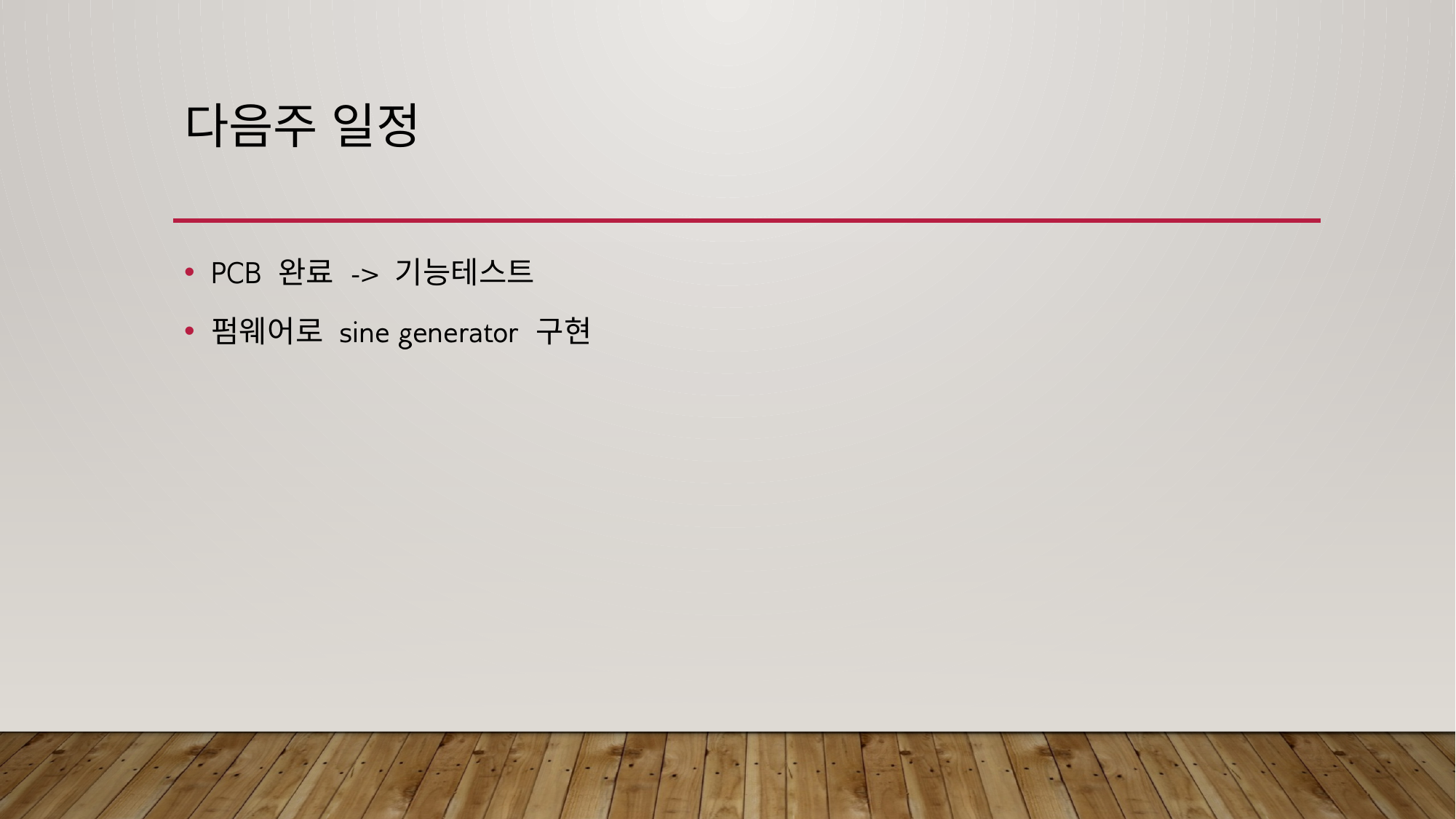

# 다음주 일정
PCB 완료 -> 기능테스트
펌웨어로 sine generator 구현